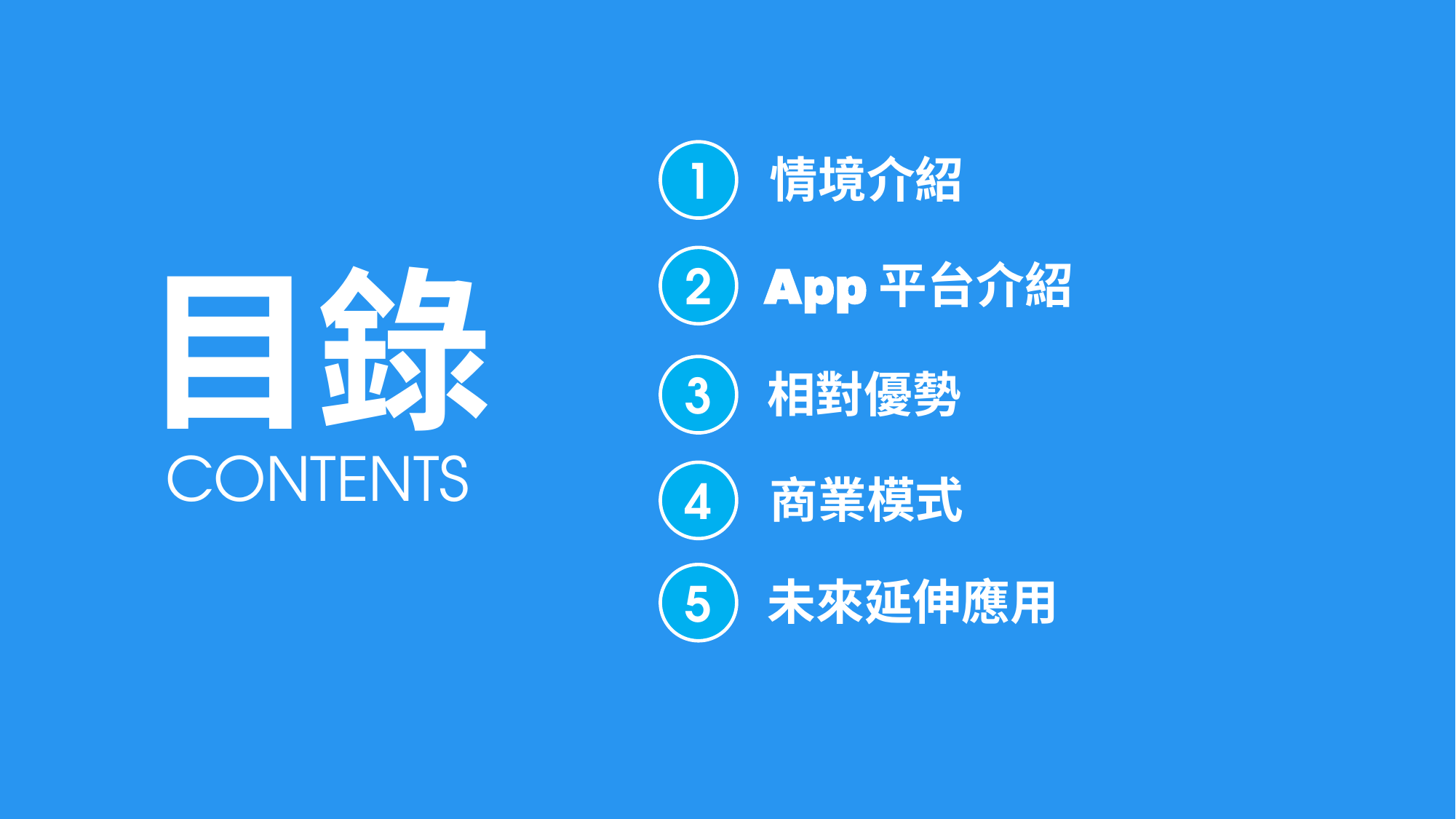

1
情境介紹
目錄
2
App平台介紹
3
相對優勢

CONTENTS
4
商業模式
5
未來延伸應用